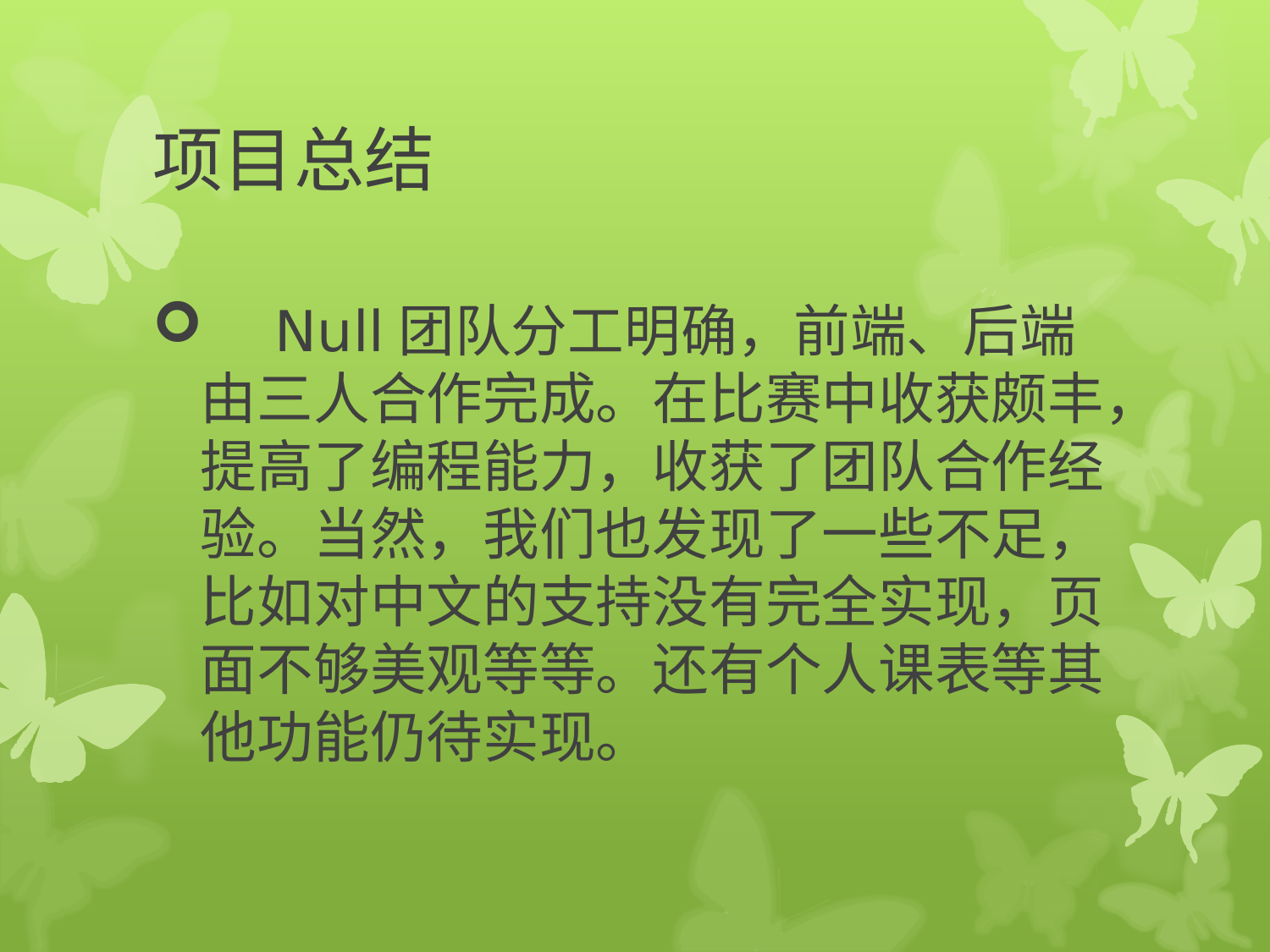

# 项目总结
    Null团队分工明确，前端、后端由三人合作完成。在比赛中收获颇丰，提高了编程能力，收获了团队合作经验。当然，我们也发现了一些不足，比如对中文的支持没有完全实现，页面不够美观等等。还有个人课表等其他功能仍待实现。